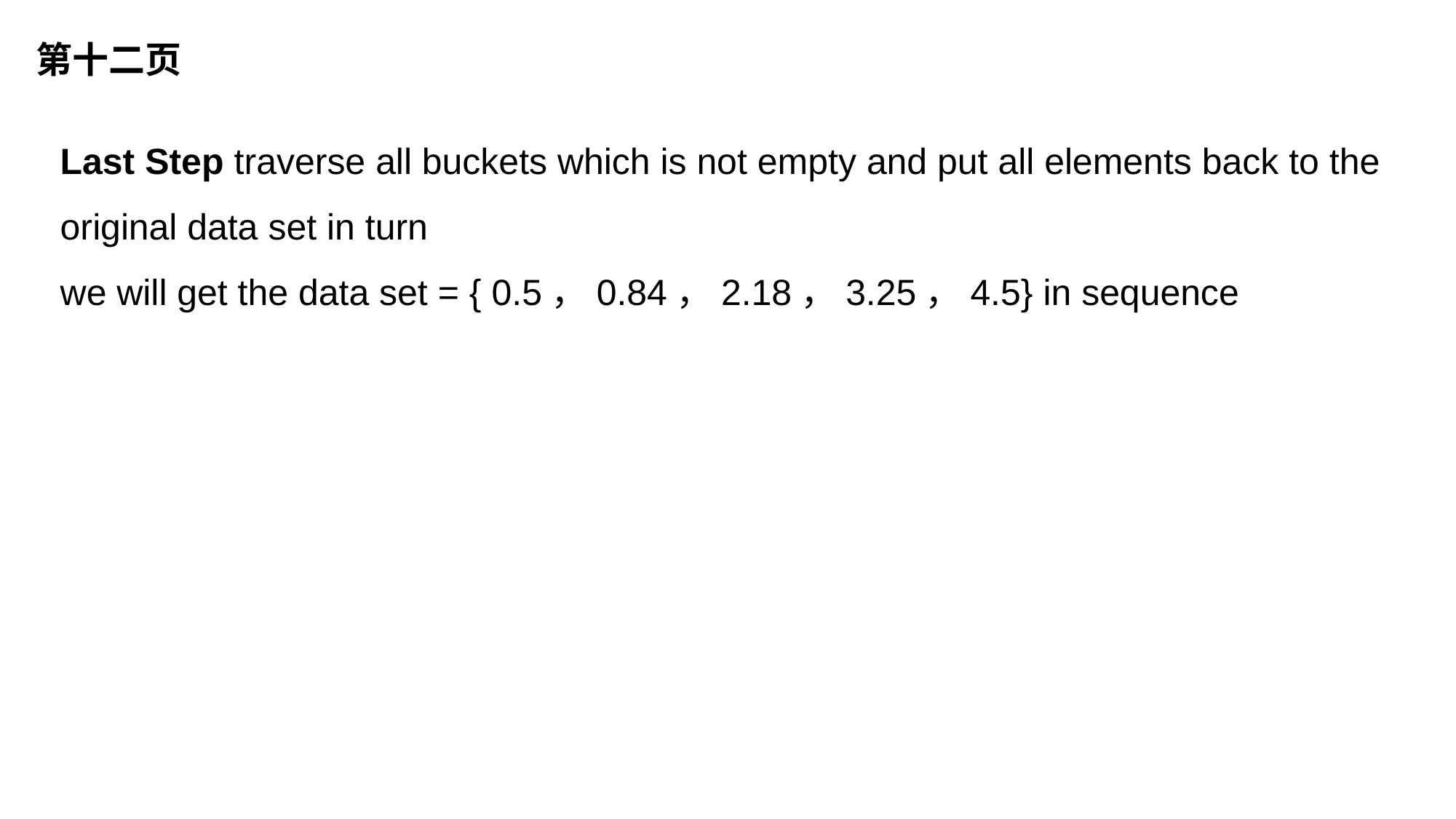

第十二页
Last Step traverse all buckets which is not empty and put all elements back to the original data set in turn
we will get the data set = { 0.5，0.84，2.18，3.25，4.5} in sequence